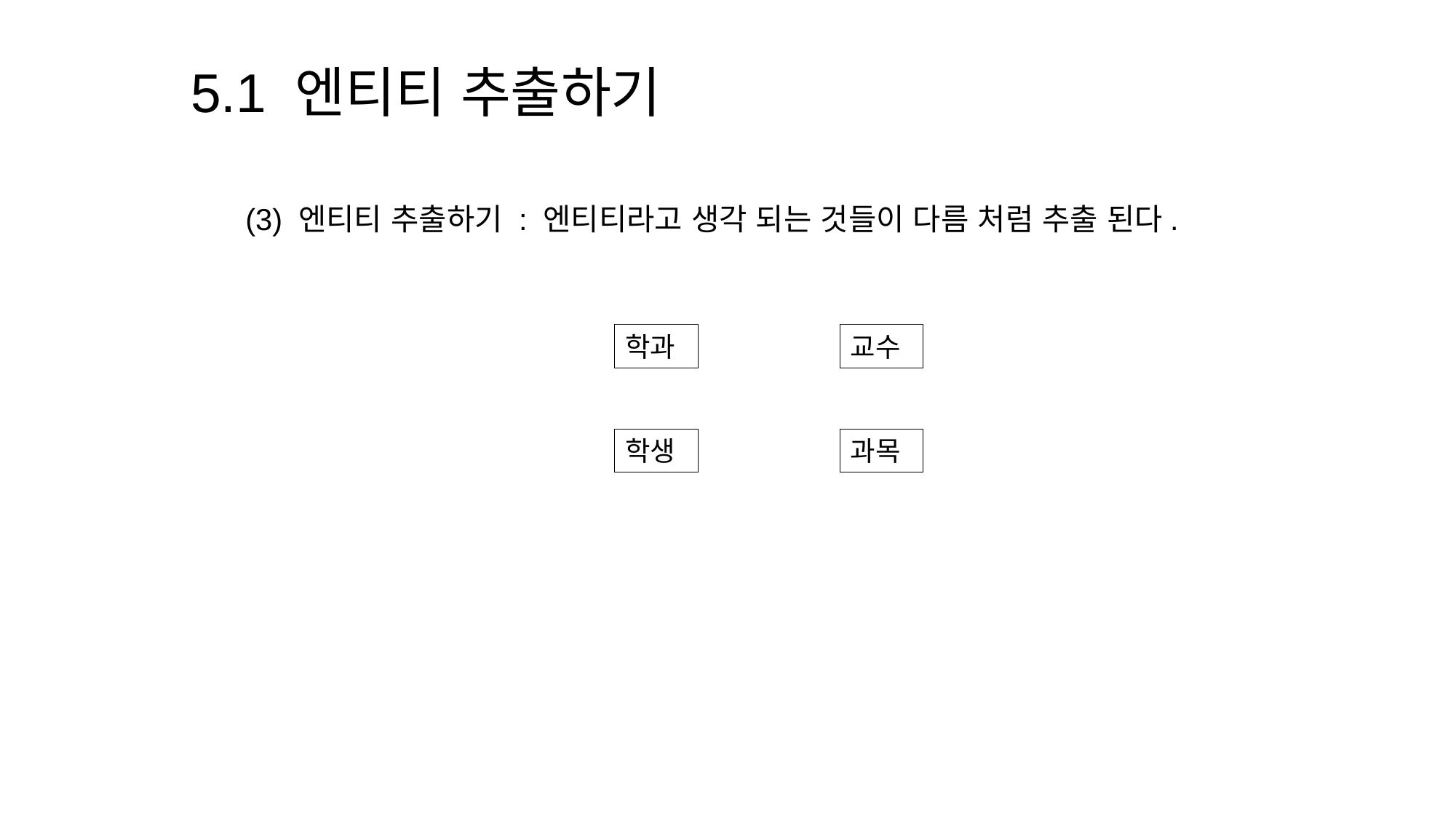

5.1 엔티티 추출하기
(3) 엔티티 추출하기 : 엔티티라고 생각 되는 것들이 다름 처럼 추출 된다.
학과
교수
학생
과목